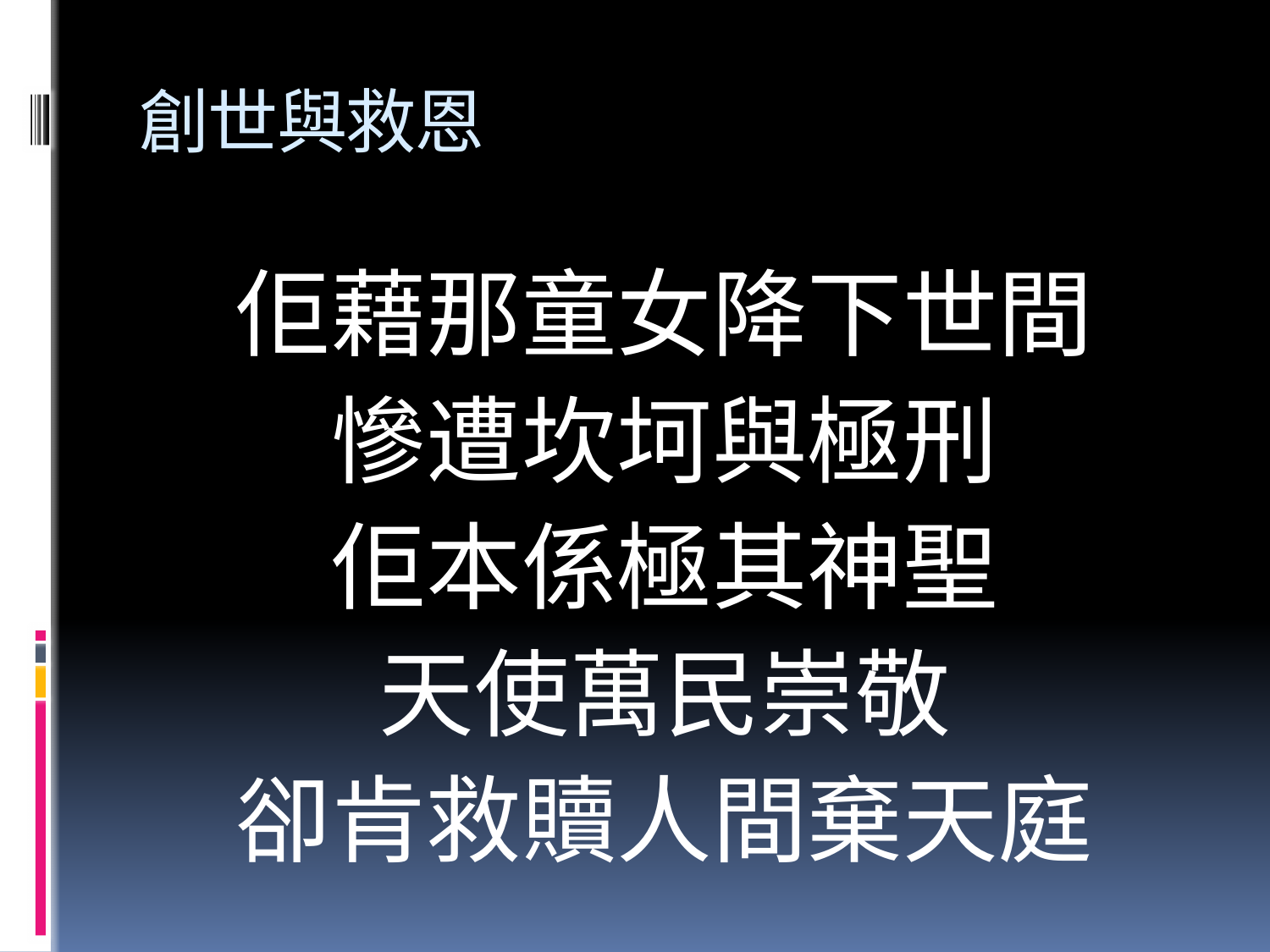

# 創世與救恩
佢藉那童女降下世間
慘遭坎坷與極刑
佢本係極其神聖
天使萬民崇敬
卻肯救贖人間棄天庭